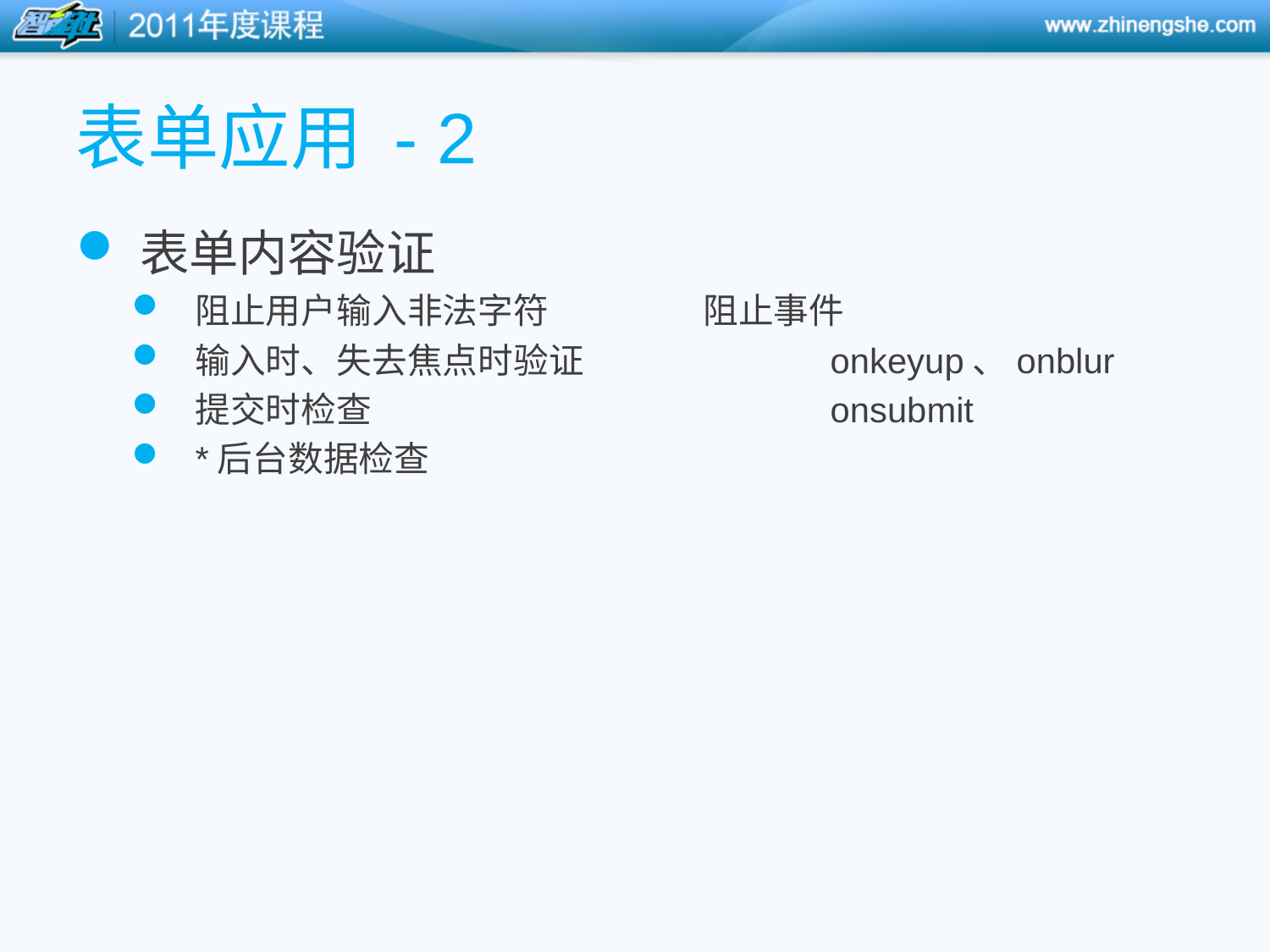

# 表单应用 - 2
表单内容验证
阻止用户输入非法字符		阻止事件
输入时、失去焦点时验证		onkeyup、onblur
提交时检查				onsubmit
*后台数据检查